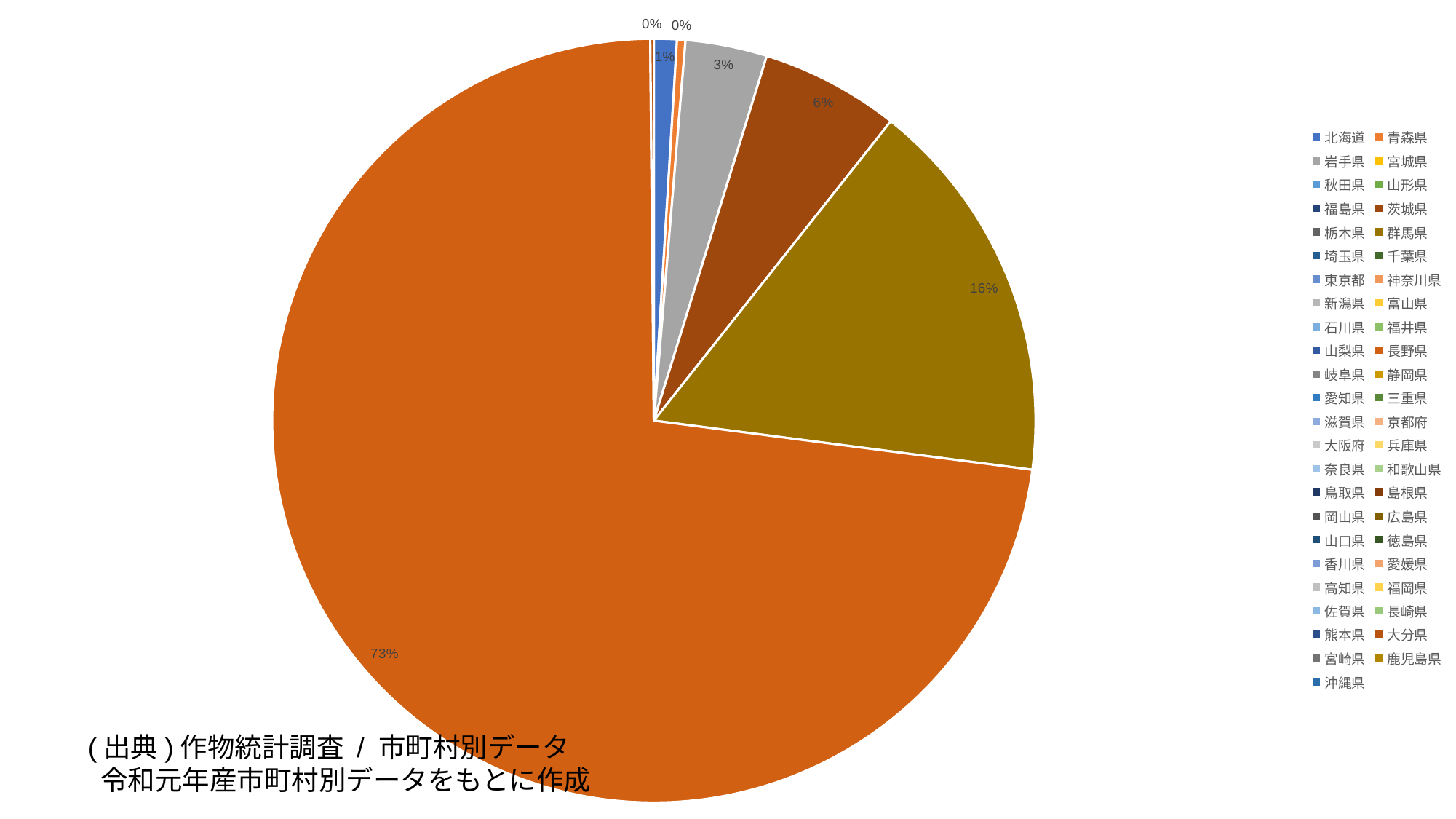

### Chart

| Category |
|---|

### Chart

| Category |  |
|---|---|
| 北海道 | 2294.0 |
| 青森県 | 853.0 |
| 岩手県 | 8218.0 |
| 宮城県 | 0.0 |
| 秋田県 | 0.0 |
| 山形県 | 0.0 |
| 福島県 | 0.0 |
| 茨城県 | 13960.0 |
| 栃木県 | 0.0 |
| 群馬県 | 38955.0 |
| 埼玉県 | 0.0 |
| 千葉県 | 0.0 |
| 東京都 | 0.0 |
| 神奈川県 | 0.0 |
| 新潟県 | 0.0 |
| 富山県 | 0.0 |
| 石川県 | 0.0 |
| 福井県 | 0.0 |
| 山梨県 | 0.0 |
| 長野県 | 172952.0 |
| 岐阜県 | 0.0 |
| 静岡県 | 0.0 |
| 愛知県 | 0.0 |
| 三重県 | 0.0 |
| 滋賀県 | 0.0 |
| 京都府 | 0.0 |
| 大阪府 | 0.0 |
| 兵庫県 | 0.0 |
| 奈良県 | 0.0 |
| 和歌山県 | 0.0 |
| 鳥取県 | 0.0 |
| 島根県 | 0.0 |
| 岡山県 | 0.0 |
| 広島県 | 0.0 |
| 山口県 | 0.0 |
| 徳島県 | 0.0 |
| 香川県 | 0.0 |
| 愛媛県 | 0.0 |
| 高知県 | 0.0 |
| 福岡県 | 0.0 |
| 佐賀県 | 0.0 |
| 長崎県 | 0.0 |
| 熊本県 | 0.0 |
| 大分県 | 357.0 |
| 宮崎県 | 0.0 |
| 鹿児島県 | 0.0 |
| 沖縄県 | 0.0 |
#

(出典)作物統計調査 / 市町村別データ
 令和元年産市町村別データをもとに作成